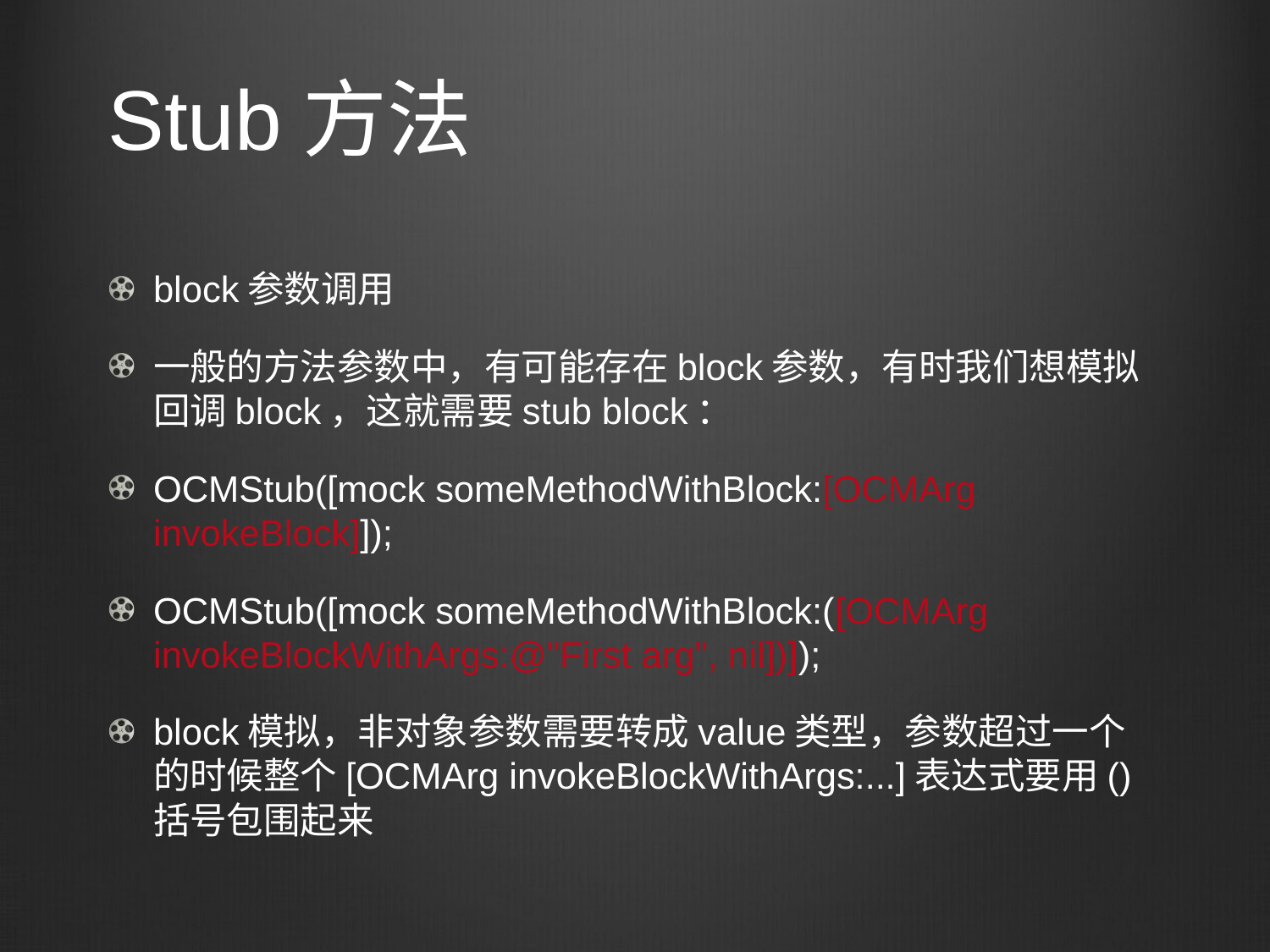

# Stub方法
block参数调用
一般的方法参数中，有可能存在block参数，有时我们想模拟回调block，这就需要stub block：
OCMStub([mock someMethodWithBlock:[OCMArg invokeBlock]]);
OCMStub([mock someMethodWithBlock:([OCMArg invokeBlockWithArgs:@"First arg", nil])]);
block模拟，非对象参数需要转成value类型，参数超过一个的时候整个[OCMArg invokeBlockWithArgs:...]表达式要用()括号包围起来